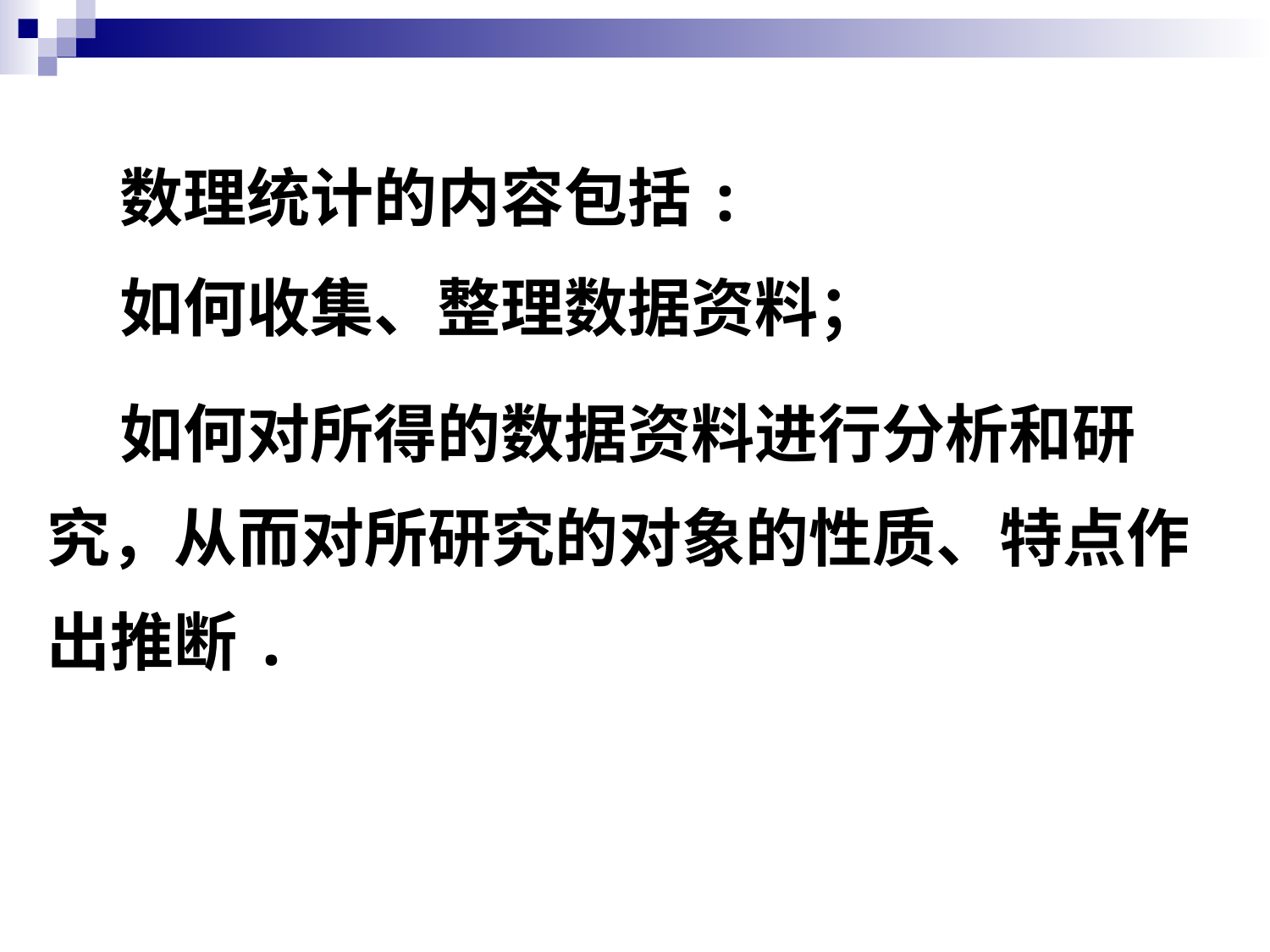

数理统计的内容包括:
    如何收集、整理数据资料；
    如何对所得的数据资料进行分析和研
究，从而对所研究的对象的性质、特点作
出推断.